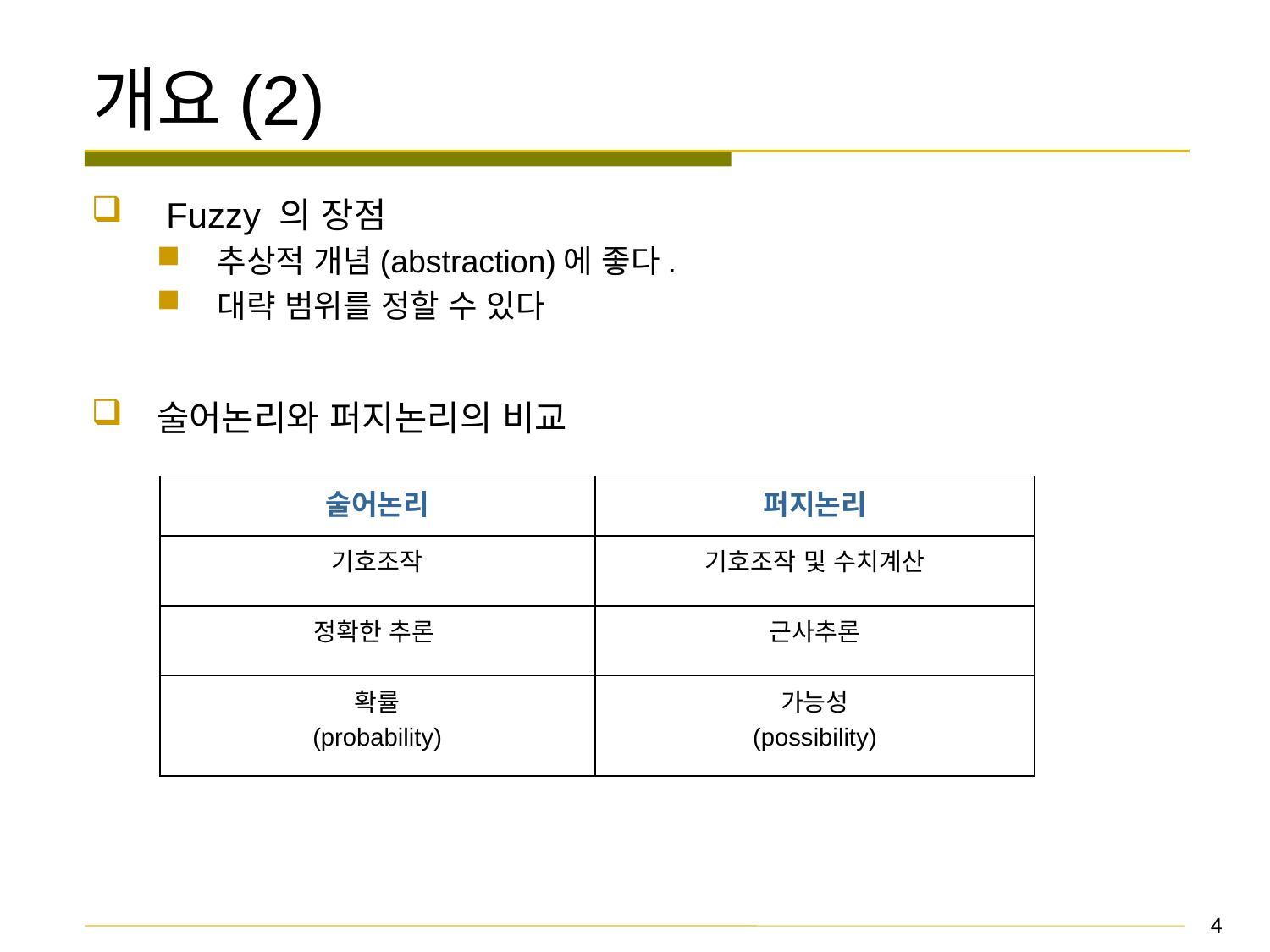

# 개요(2)
 Fuzzy 의 장점
추상적 개념(abstraction)에 좋다.
대략 범위를 정할 수 있다

술어논리와 퍼지논리의 비교

| 술어논리 | 퍼지논리 |
| --- | --- |
| 기호조작 | 기호조작 및 수치계산 |
| 정확한 추론 | 근사추론 |
| 확률 (probability) | 가능성 (possibility) |
4